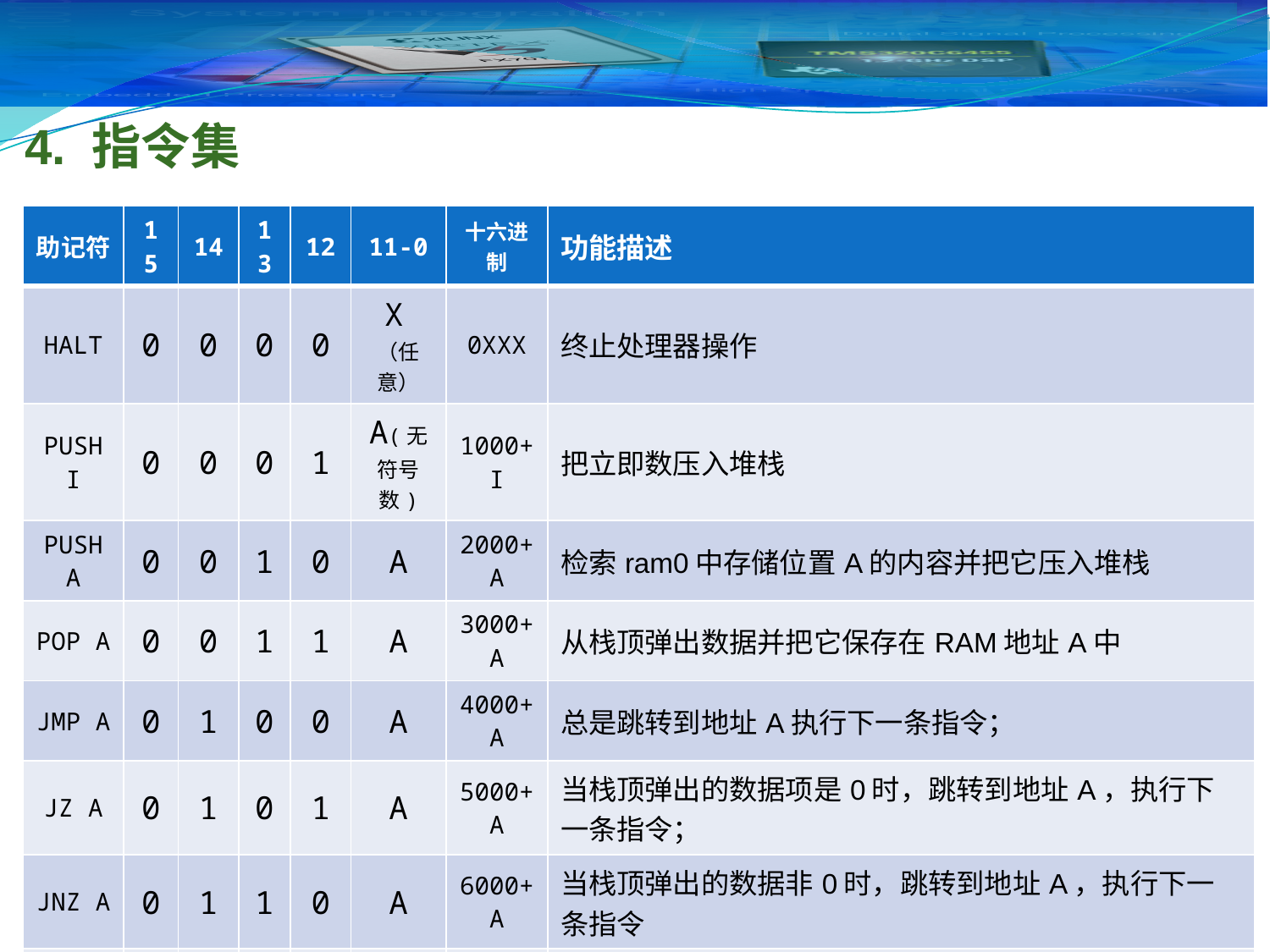

# 4. 指令集
| 助记符 | 15 | 14 | 13 | 12 | 11-0 |  | 十六进制 | 功能描述 |
| --- | --- | --- | --- | --- | --- | --- | --- | --- |
| HALT | 0 | 0 | 0 | 0 | X（任意） |  | 0XXX | 终止处理器操作 |
| PUSH I | 0 | 0 | 0 | 1 | A(无符号数) |  | 1000+I | 把立即数压入堆栈 |
| PUSH A | 0 | 0 | 1 | 0 | A |  | 2000+A | 检索ram0中存储位置A的内容并把它压入堆栈 |
| POP A | 0 | 0 | 1 | 1 | A |  | 3000+A | 从栈顶弹出数据并把它保存在RAM地址A中 |
| JMP A | 0 | 1 | 0 | 0 | A |  | 4000+A | 总是跳转到地址A执行下一条指令； |
| JZ A | 0 | 1 | 0 | 1 | A |  | 5000+A | 当栈顶弹出的数据项是0时，跳转到地址A，执行下一条指令； |
| JNZ A | 0 | 1 | 1 | 0 | A |  | 6000+A | 当栈顶弹出的数据非0时，跳转到地址A，执行下一条指令 |
| IN | 1 | 1 | 0 | 1 | X |  | D000 | 读取输入端口并把值压入堆栈 |
| OUT | 1 | 1 | 1 | 0 | X |  | E000 | 弹出栈顶值并把它锁存到输出缓冲中 |
| OP f | 1 | 1 | 1 | 1 | X | f | F000+f | 一类指令，使ALU执行f中的编码所要求的功能，该功能可以使用堆栈值。 |